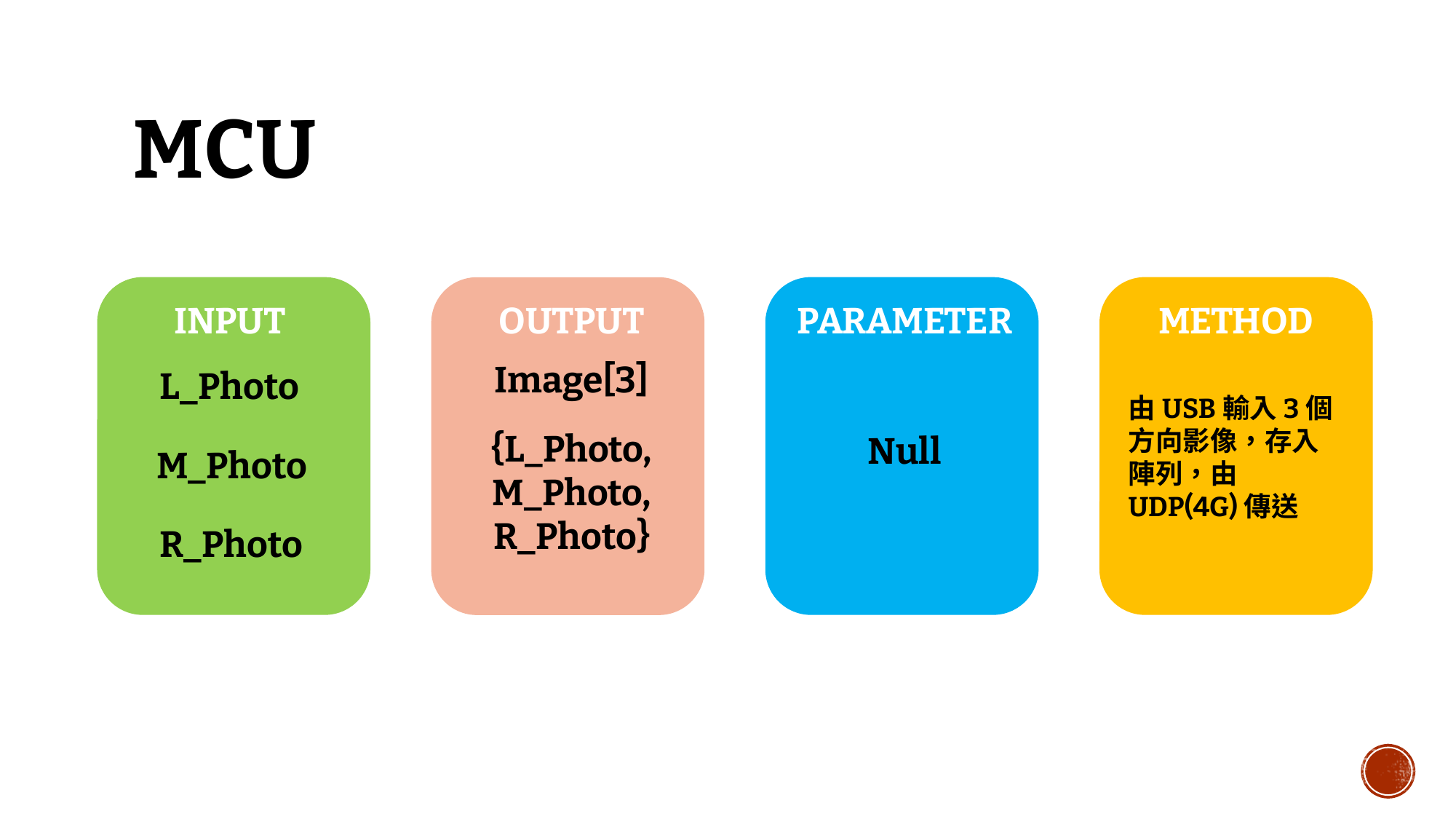

# mcu

METHOD
由USB輸入3個方向影像，存入陣列，由UDP(4G)傳送

INPUT
L_Photo
M_Photo
R_Photo

PARAMETER
Null

OUTPUT
Image[3]
{L_Photo,
M_Photo,
R_Photo}